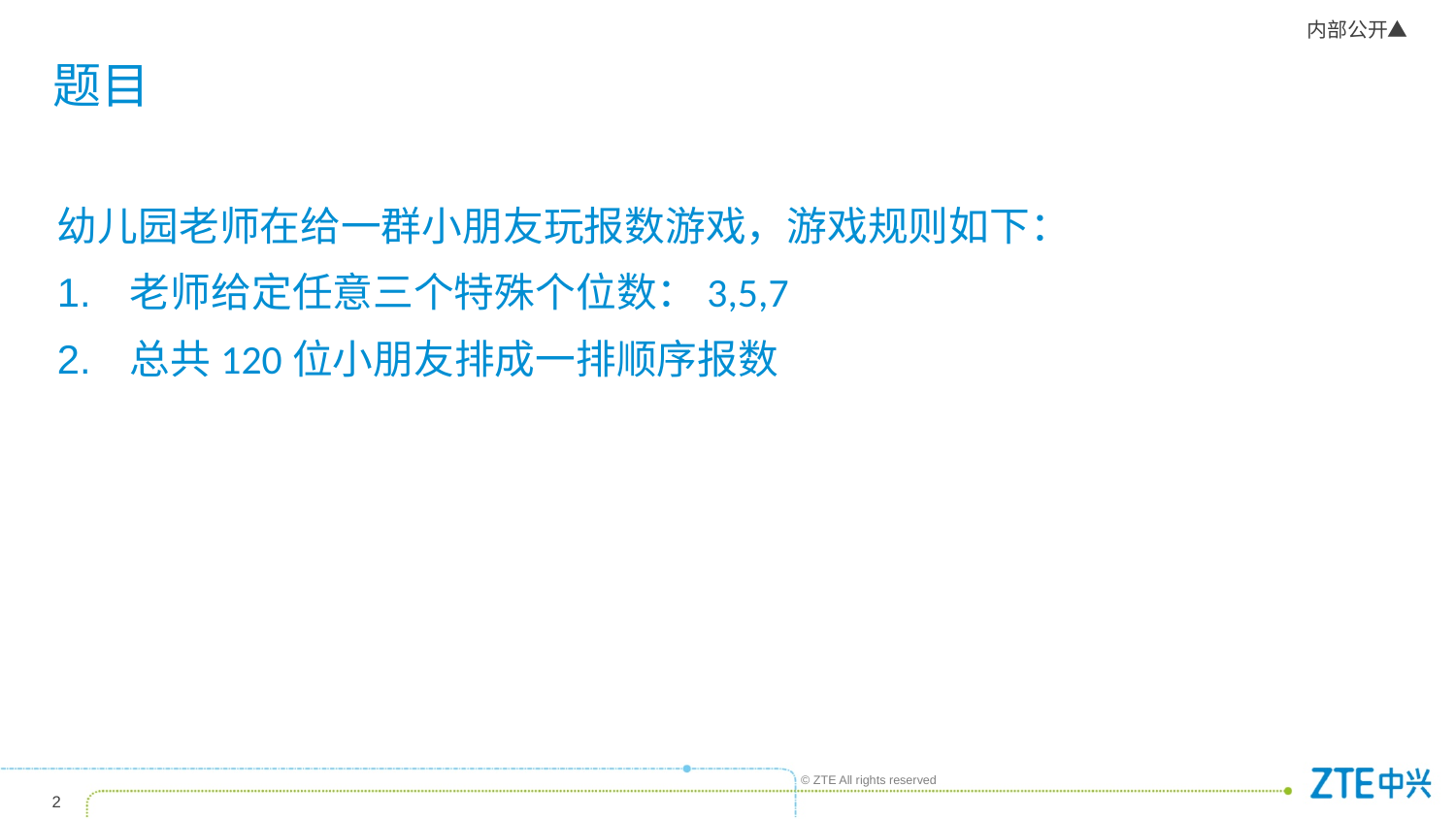

# 题目
幼儿园老师在给一群小朋友玩报数游戏，游戏规则如下：
老师给定任意三个特殊个位数：3,5,7
总共120位小朋友排成一排顺序报数